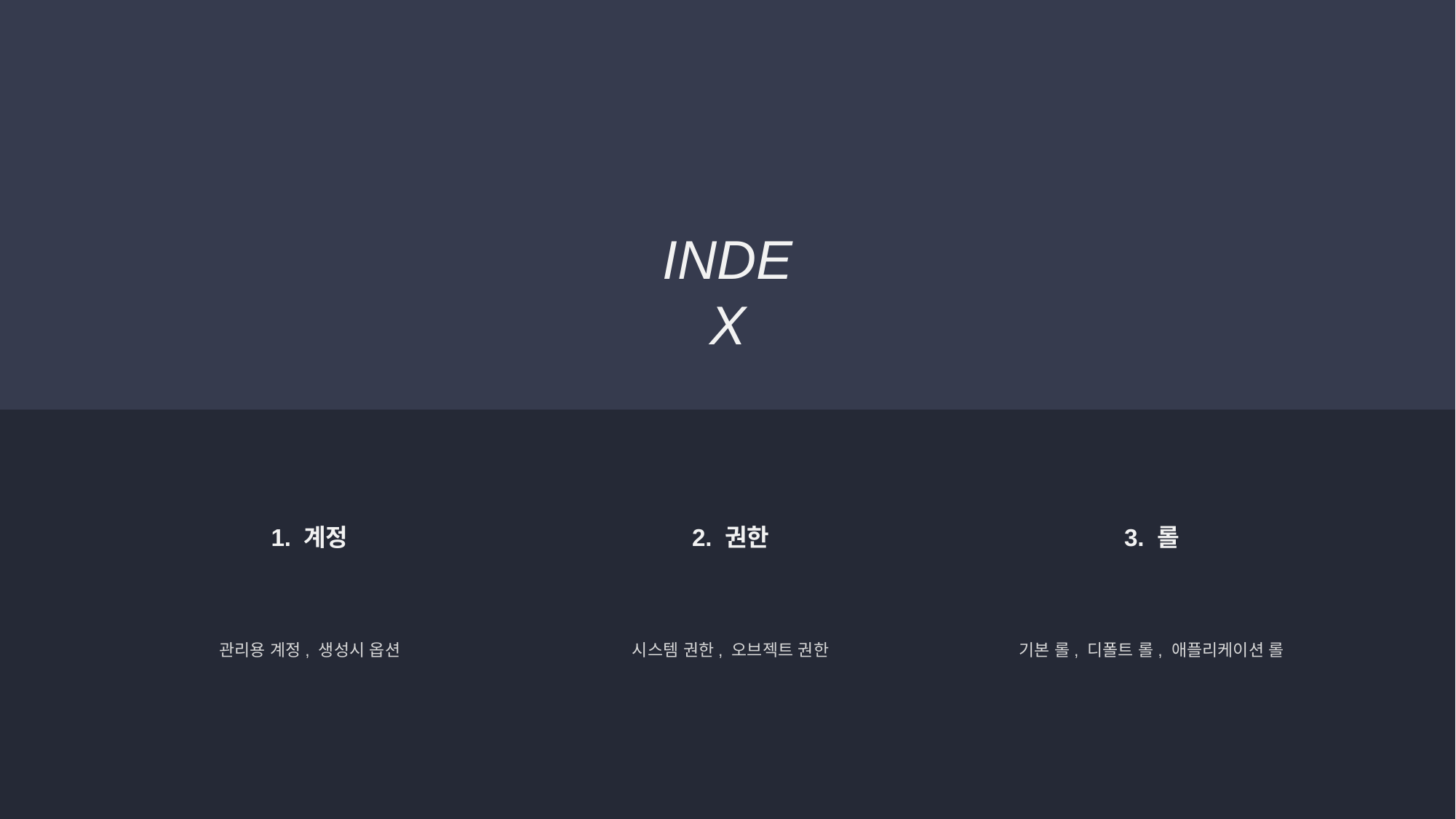

INDEX

1. 계정
2. 권한
3. 롤
관리용 계정, 생성시 옵션
시스템 권한, 오브젝트 권한
기본 롤, 디폴트 롤, 애플리케이션 롤